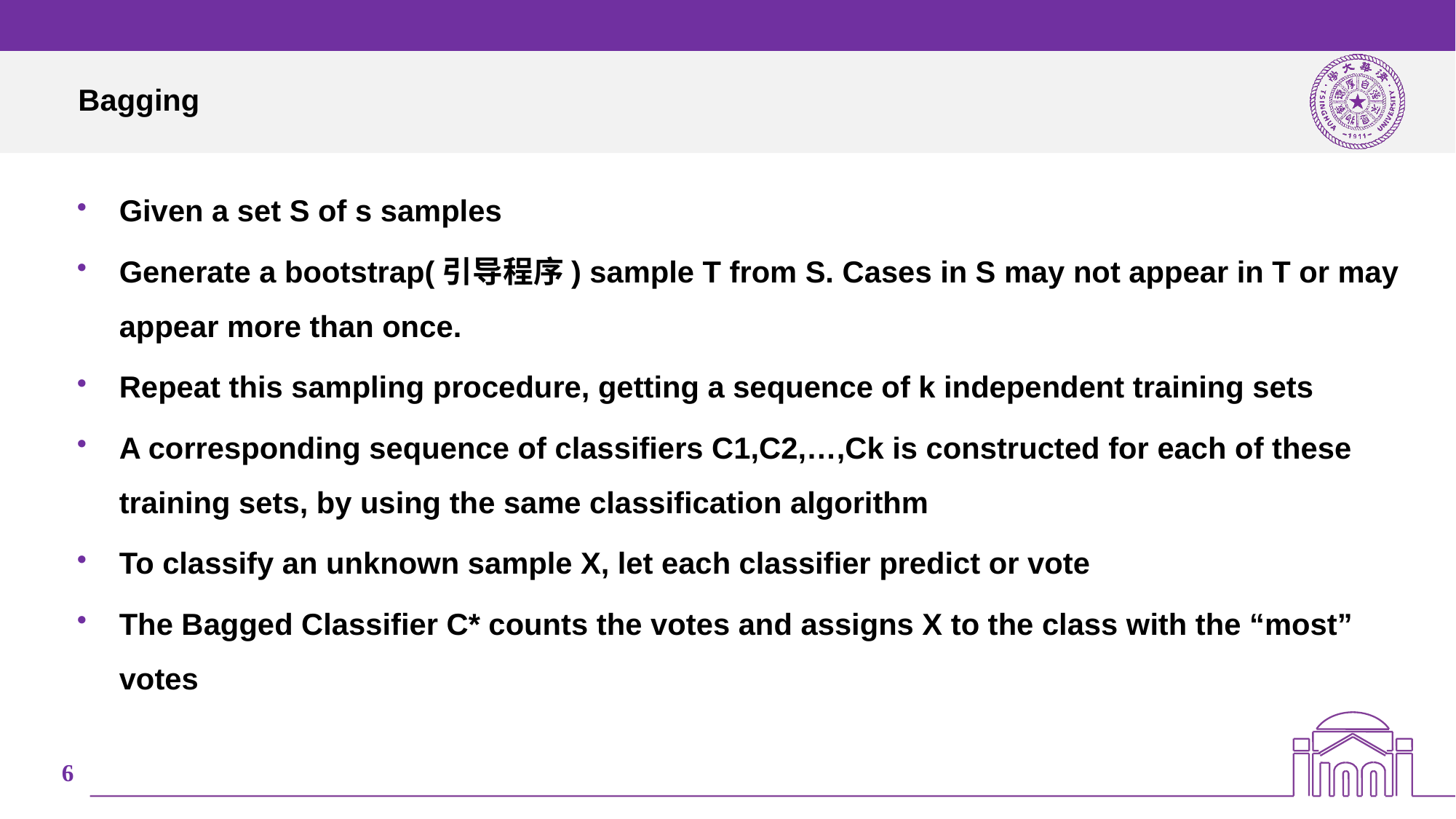

# Bagging
Given a set S of s samples
Generate a bootstrap(引导程序) sample T from S. Cases in S may not appear in T or may appear more than once.
Repeat this sampling procedure, getting a sequence of k independent training sets
A corresponding sequence of classifiers C1,C2,…,Ck is constructed for each of these training sets, by using the same classification algorithm
To classify an unknown sample X, let each classifier predict or vote
The Bagged Classifier C* counts the votes and assigns X to the class with the “most” votes